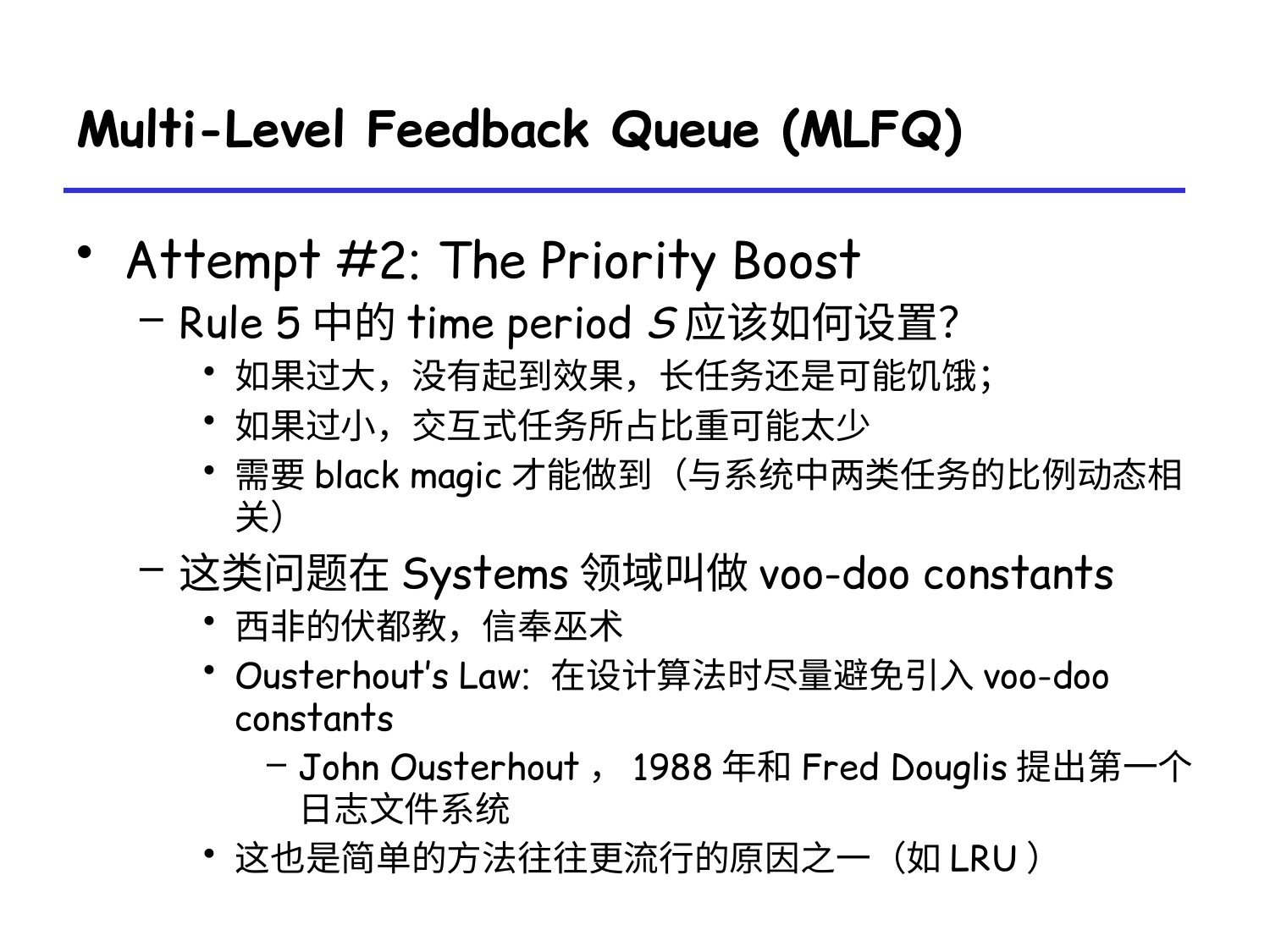

# Multi-Level Feedback Queue (MLFQ)
Attempt #2: The Priority Boost
Rule 5中的time period S应该如何设置？
如果过大，没有起到效果，长任务还是可能饥饿；
如果过小，交互式任务所占比重可能太少
需要black magic才能做到（与系统中两类任务的比例动态相关）
这类问题在Systems领域叫做voo-doo constants
西非的伏都教，信奉巫术
Ousterhout’s Law: 在设计算法时尽量避免引入voo-doo constants
John Ousterhout，1988年和Fred Douglis提出第一个日志文件系统
这也是简单的方法往往更流行的原因之一（如LRU）
30